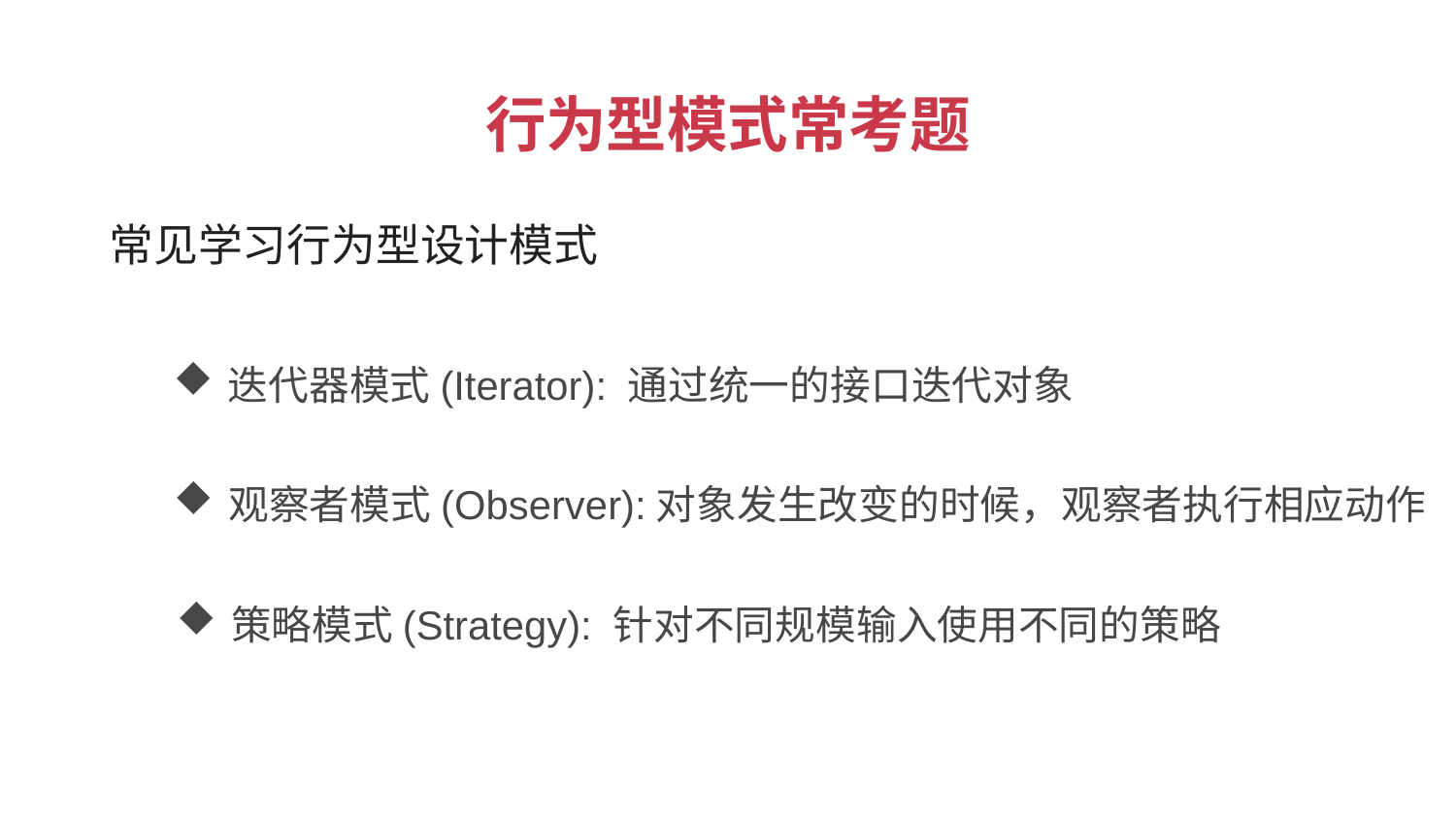

行为型模式常考题
 常见学习行为型设计模式
迭代器模式(Iterator): 通过统一的接口迭代对象
观察者模式(Observer):对象发生改变的时候，观察者执行相应动作
策略模式(Strategy): 针对不同规模输入使用不同的策略